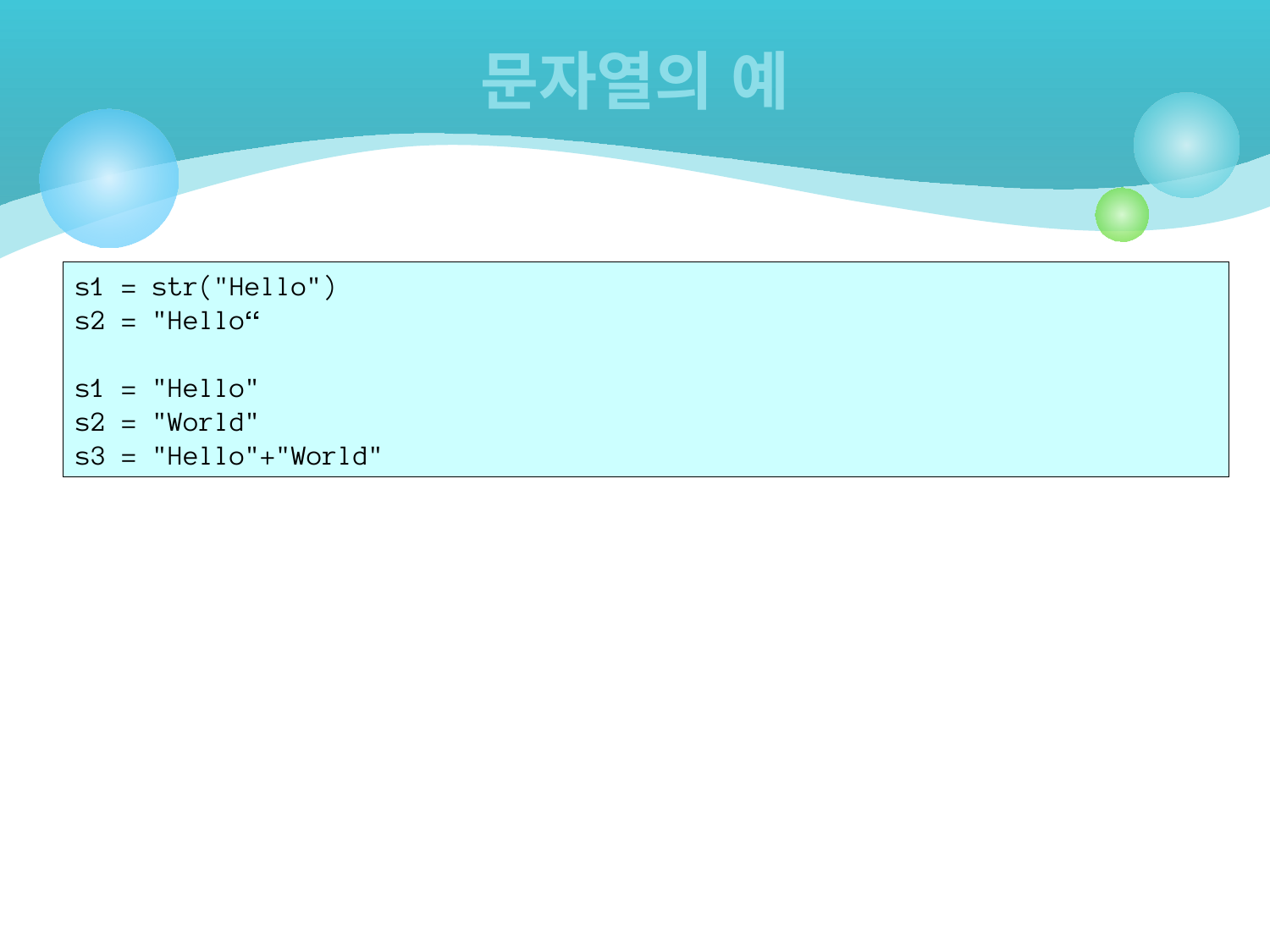

# 문자열의 예
s1 = str("Hello")
s2 = "Hello“

s1 = "Hello"
s2 = "World"
s3 = "Hello"+"World"